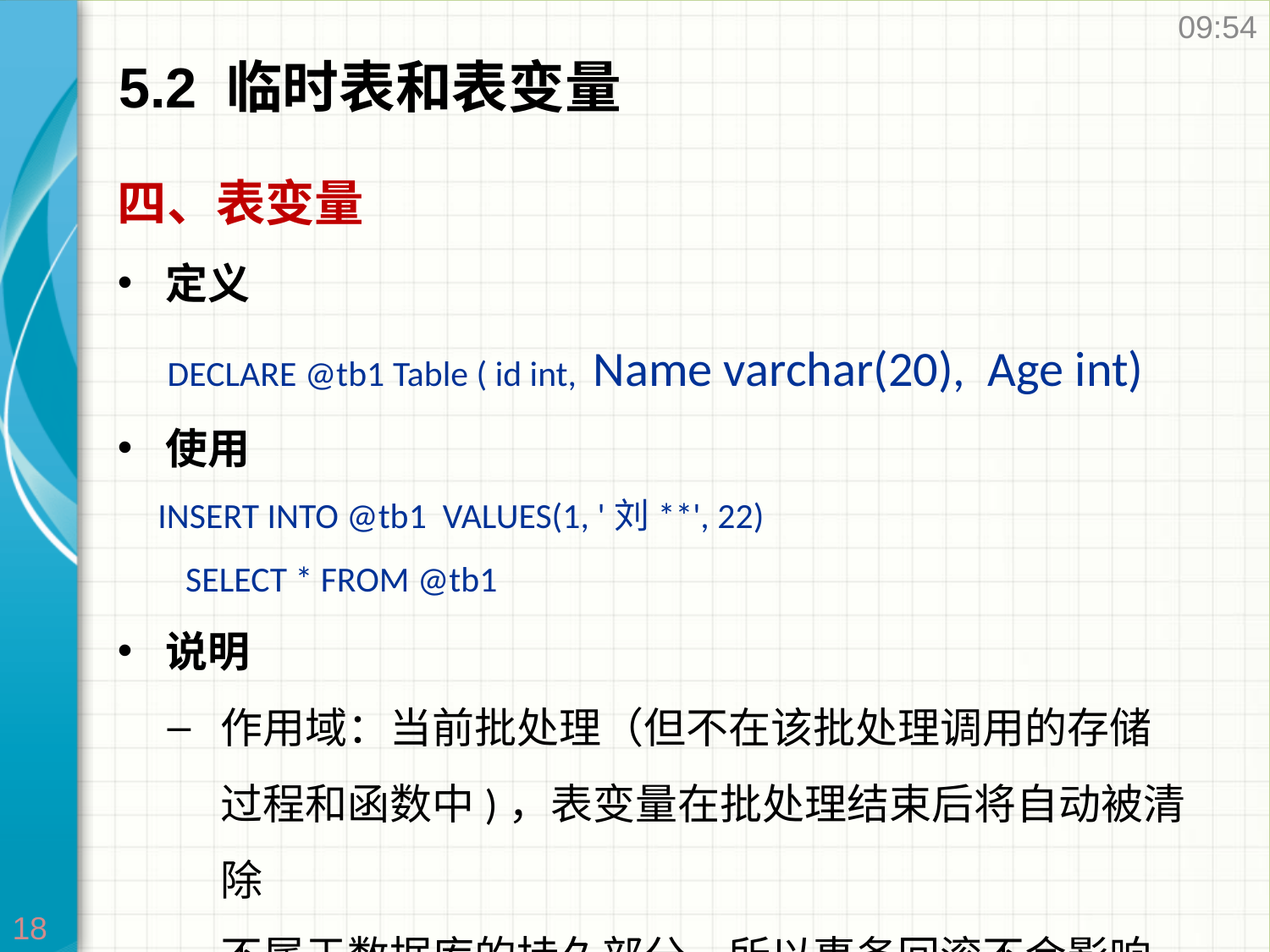

09:54
# 5.2 临时表和表变量
四、表变量
定义
DECLARE @tb1 Table ( id int,  Name varchar(20),  Age int)
使用
     INSERT INTO @tb1  VALUES(1, '刘**', 22)
  　SELECT * FROM @tb1
说明
作用域：当前批处理（但不在该批处理调用的存储过程和函数中)，表变量在批处理结束后将自动被清除
不属于数据库的持久部分，所以事务回滚不会影响表变量
在重编译、锁、日志方面占用资源较少
18